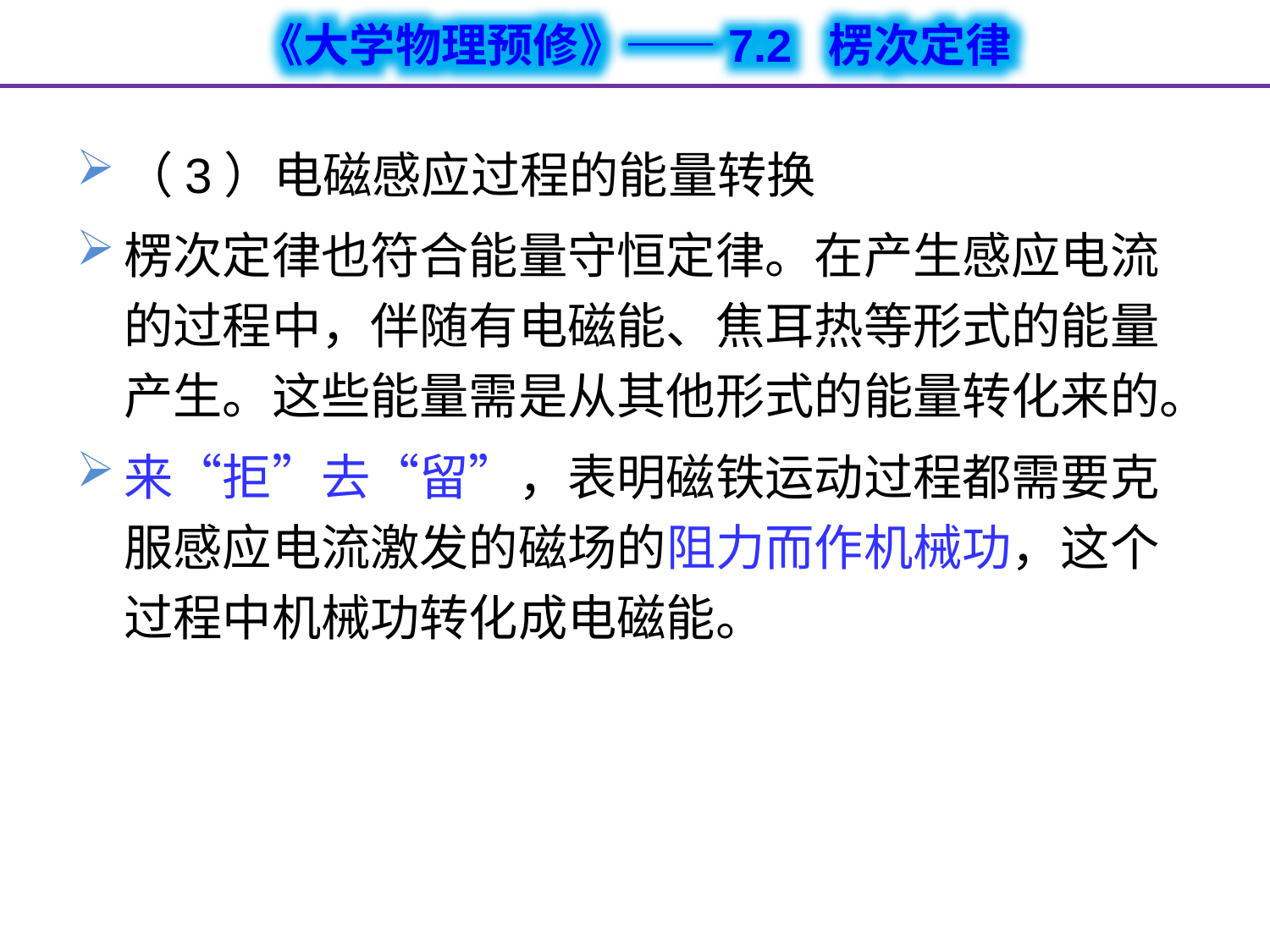

（3）电磁感应过程的能量转换
楞次定律也符合能量守恒定律。在产生感应电流的过程中，伴随有电磁能、焦耳热等形式的能量产生。这些能量需是从其他形式的能量转化来的。
来“拒”去“留”，表明磁铁运动过程都需要克服感应电流激发的磁场的阻力而作机械功，这个过程中机械功转化成电磁能。